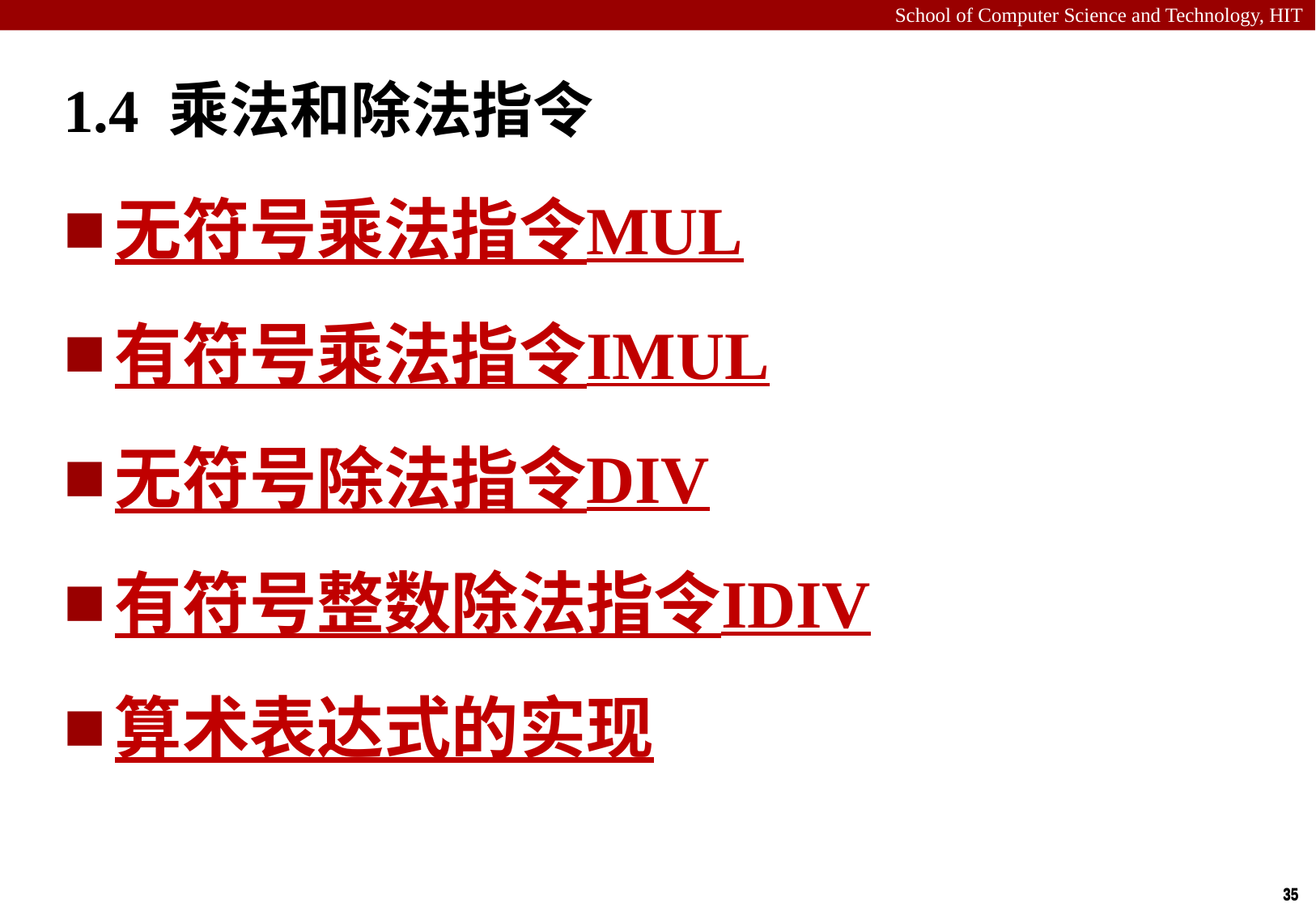

# 1.4 乘法和除法指令
无符号乘法指令MUL
有符号乘法指令IMUL
无符号除法指令DIV
有符号整数除法指令IDIV
算术表达式的实现